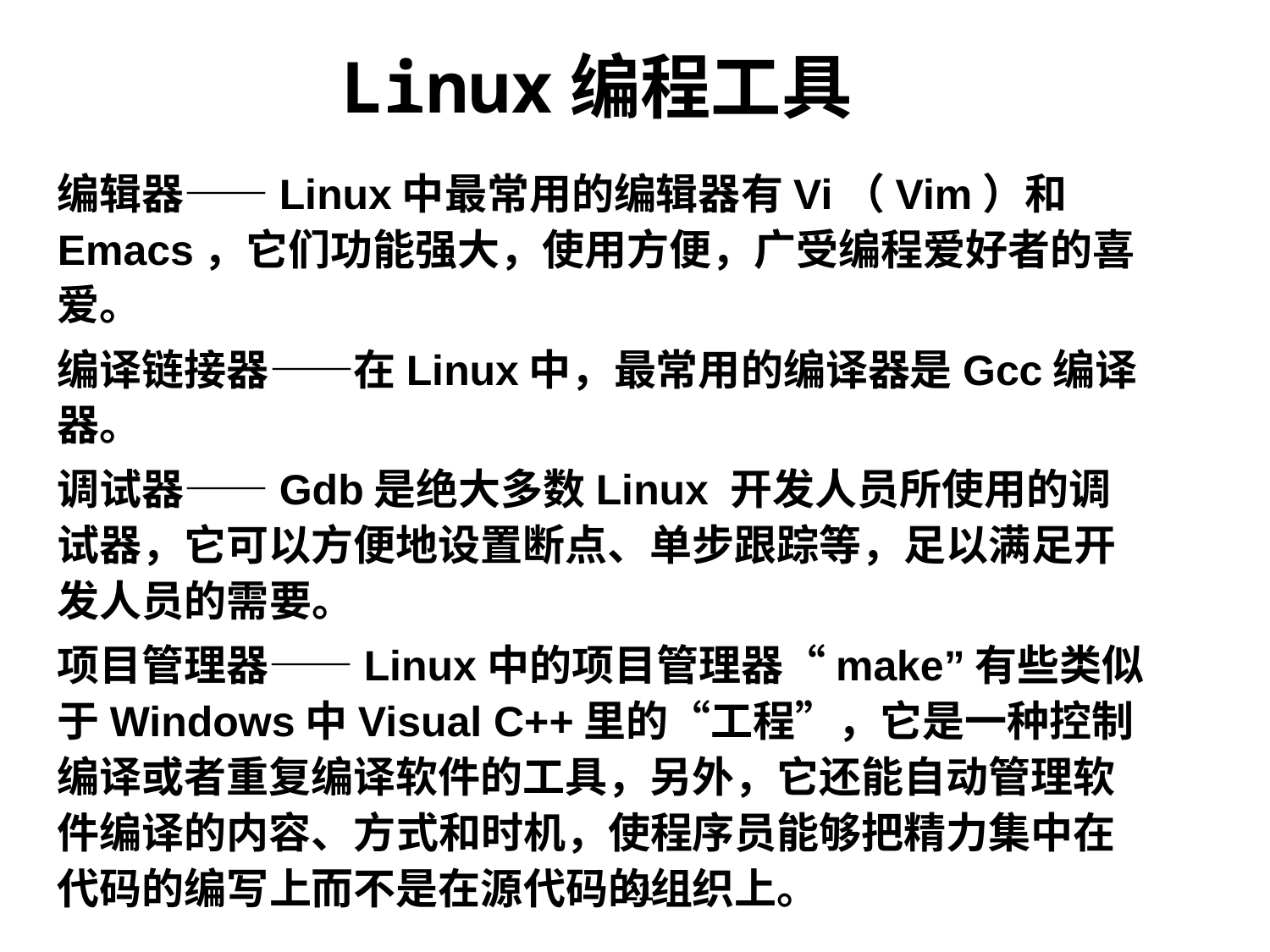

Linux编程工具
编辑器——Linux中最常用的编辑器有Vi（Vim）和 Emacs，它们功能强大，使用方便，广受编程爱好者的喜爱。
编译链接器——在Linux中，最常用的编译器是Gcc编译器。
调试器——Gdb是绝大多数Linux 开发人员所使用的调试器，它可以方便地设置断点、单步跟踪等，足以满足开发人员的需要。
项目管理器——Linux中的项目管理器“make”有些类似于Windows中Visual C++里的“工程”，它是一种控制编译或者重复编译软件的工具，另外，它还能自动管理软件编译的内容、方式和时机，使程序员能够把精力集中在代码的编写上而不是在源代码的组织上。
21